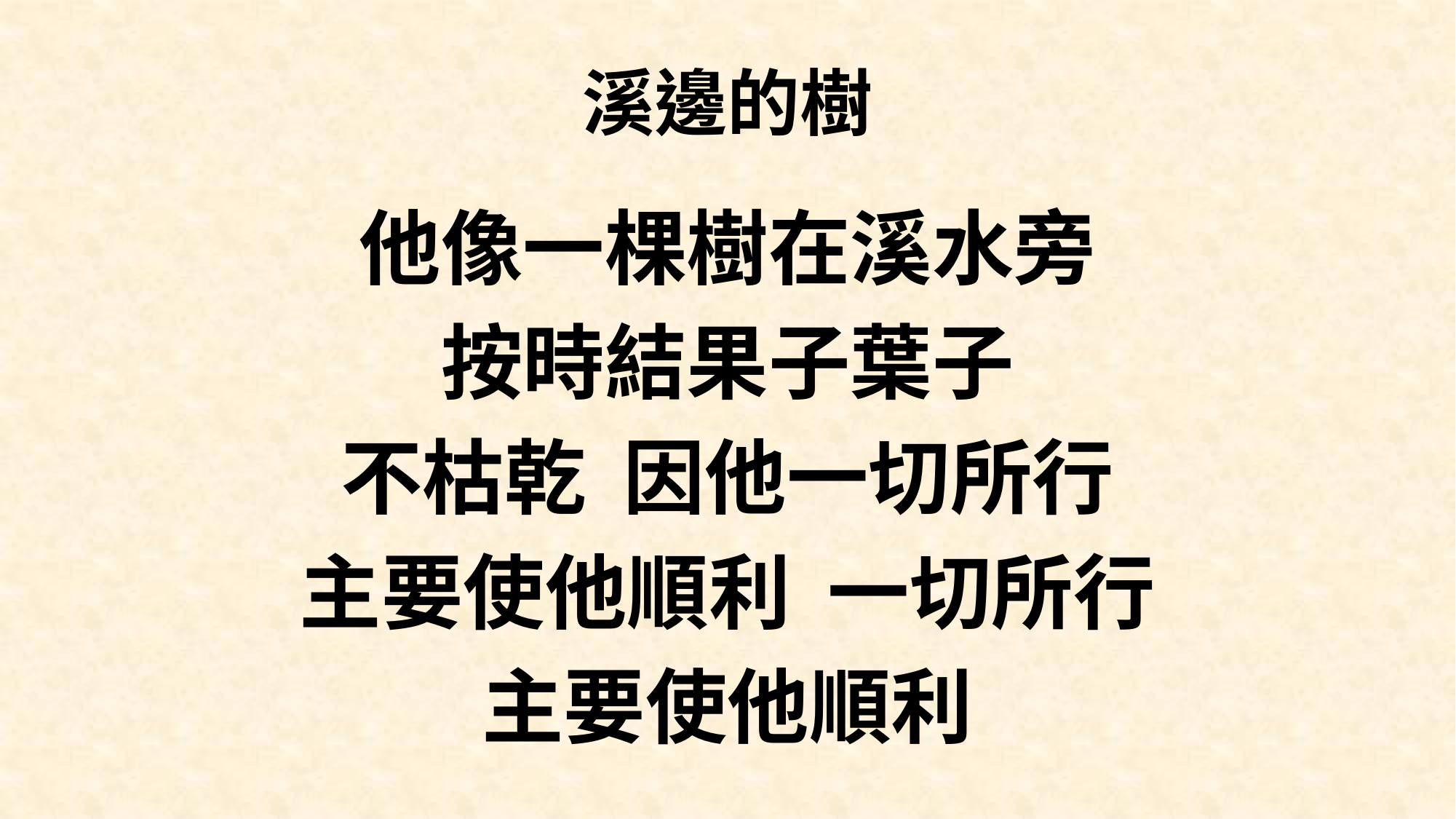

# 溪邊的樹
他像一棵樹在溪水旁
按時結果子葉子
不枯乾  因他一切所行
主要使他順利  一切所行
主要使他順利